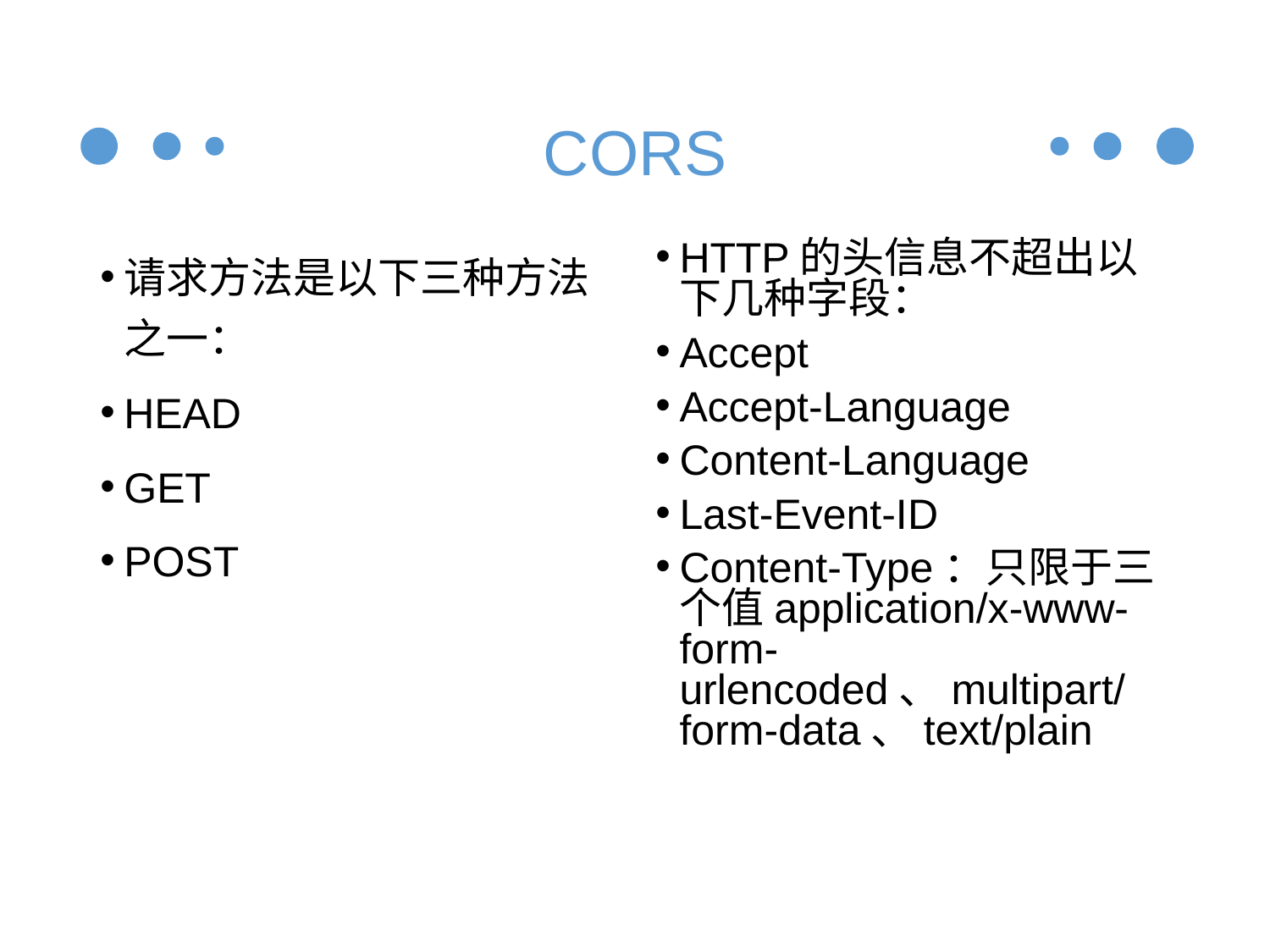

# CORS
HTTP的头信息不超出以下几种字段：
Accept
Accept-Language
Content-Language
Last-Event-ID
Content-Type：只限于三个值application/x-www-form-urlencoded、multipart/form-data、text/plain
请求方法是以下三种方法之一：
HEAD
GET
POST